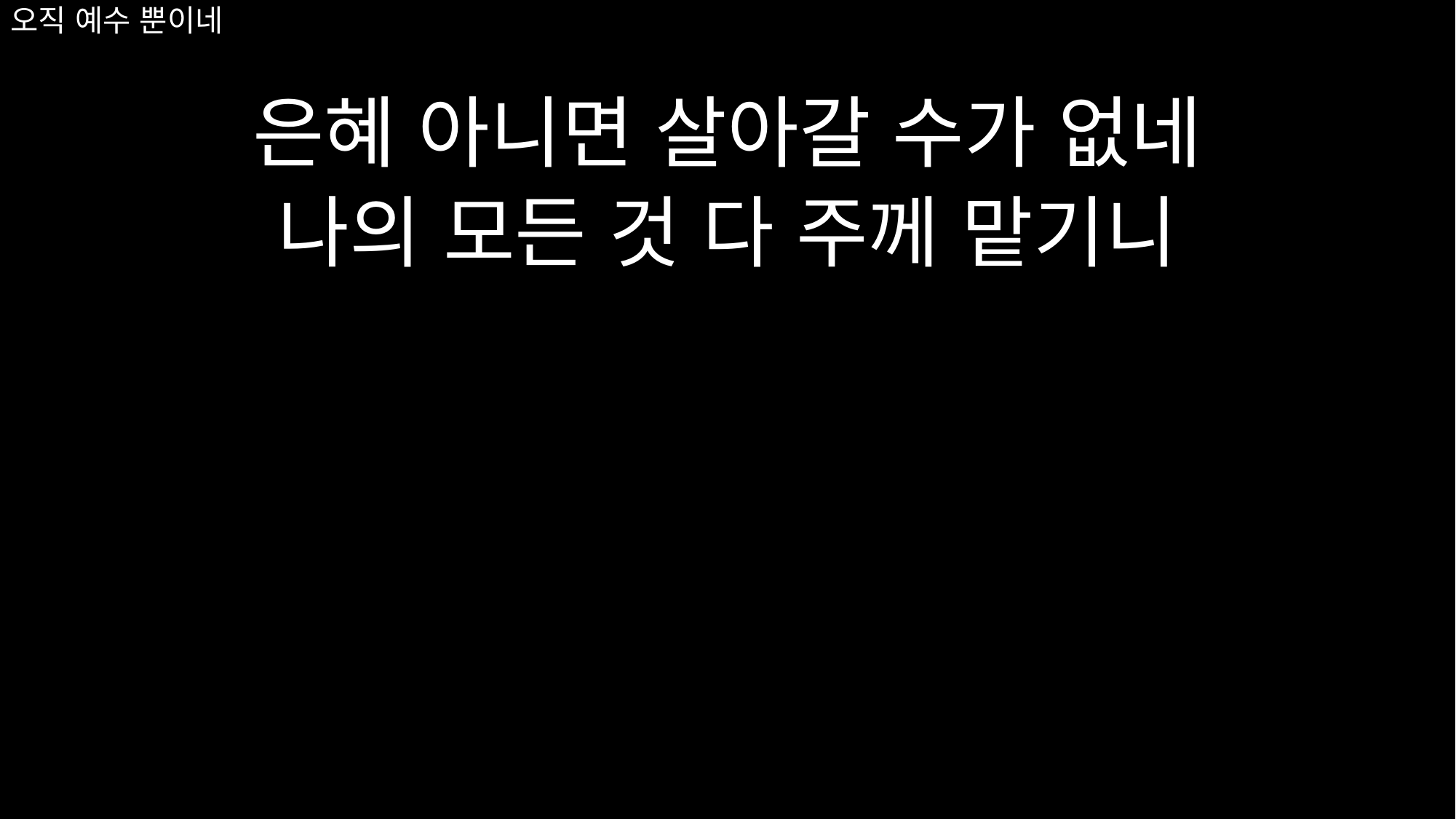

# 오직 예수 뿐이네
은혜 아니면 살아갈 수가 없네
나의 모든 것 다 주께 맡기니